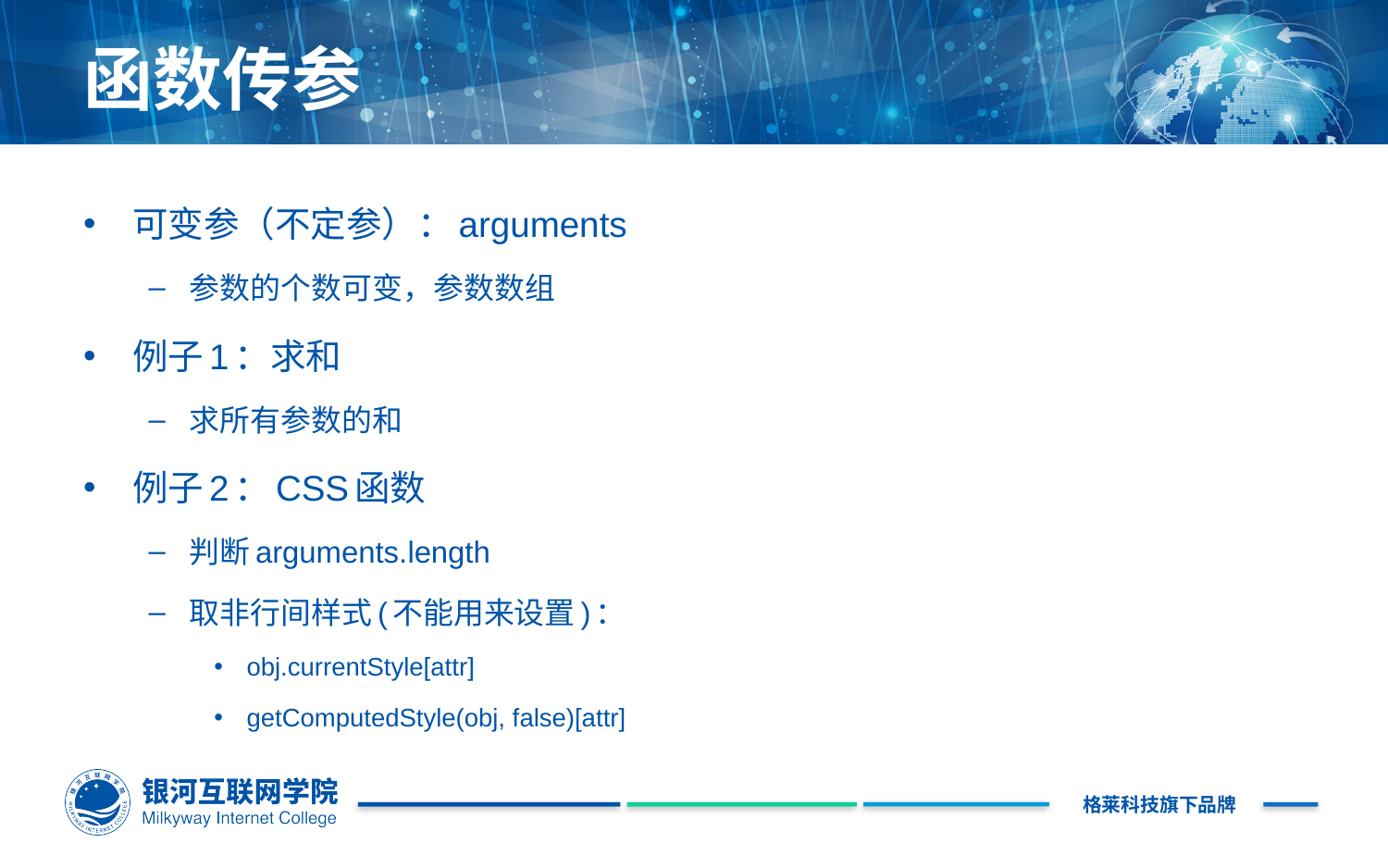

# 函数传参
可变参（不定参）：arguments
参数的个数可变，参数数组
例子1：求和
求所有参数的和
例子2：CSS函数
判断arguments.length
取非行间样式(不能用来设置)：
obj.currentStyle[attr]
getComputedStyle(obj, false)[attr]